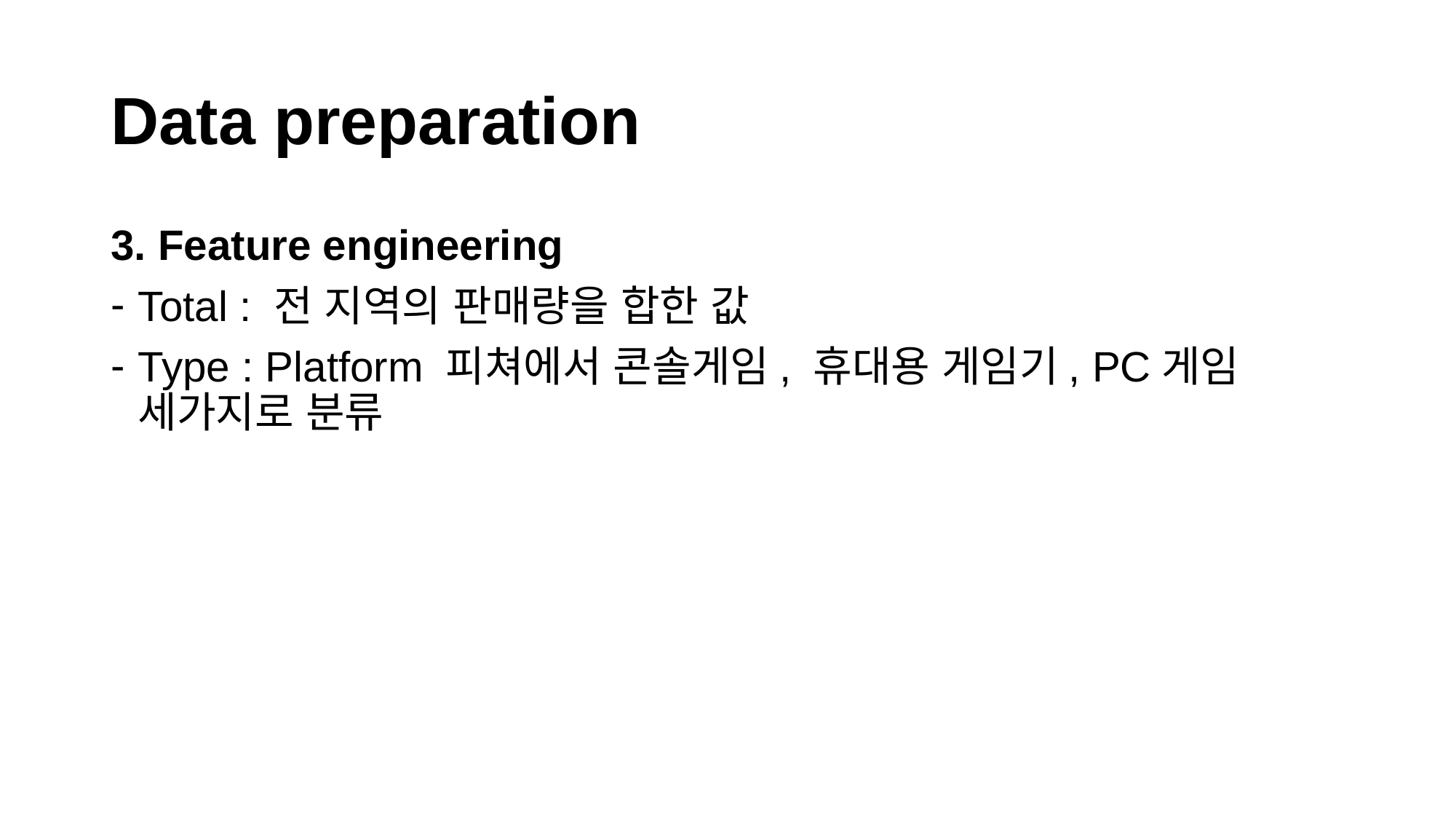

# Data preparation
3. Feature engineering
Total : 전 지역의 판매량을 합한 값
Type : Platform 피쳐에서 콘솔게임, 휴대용 게임기, PC게임 세가지로 분류